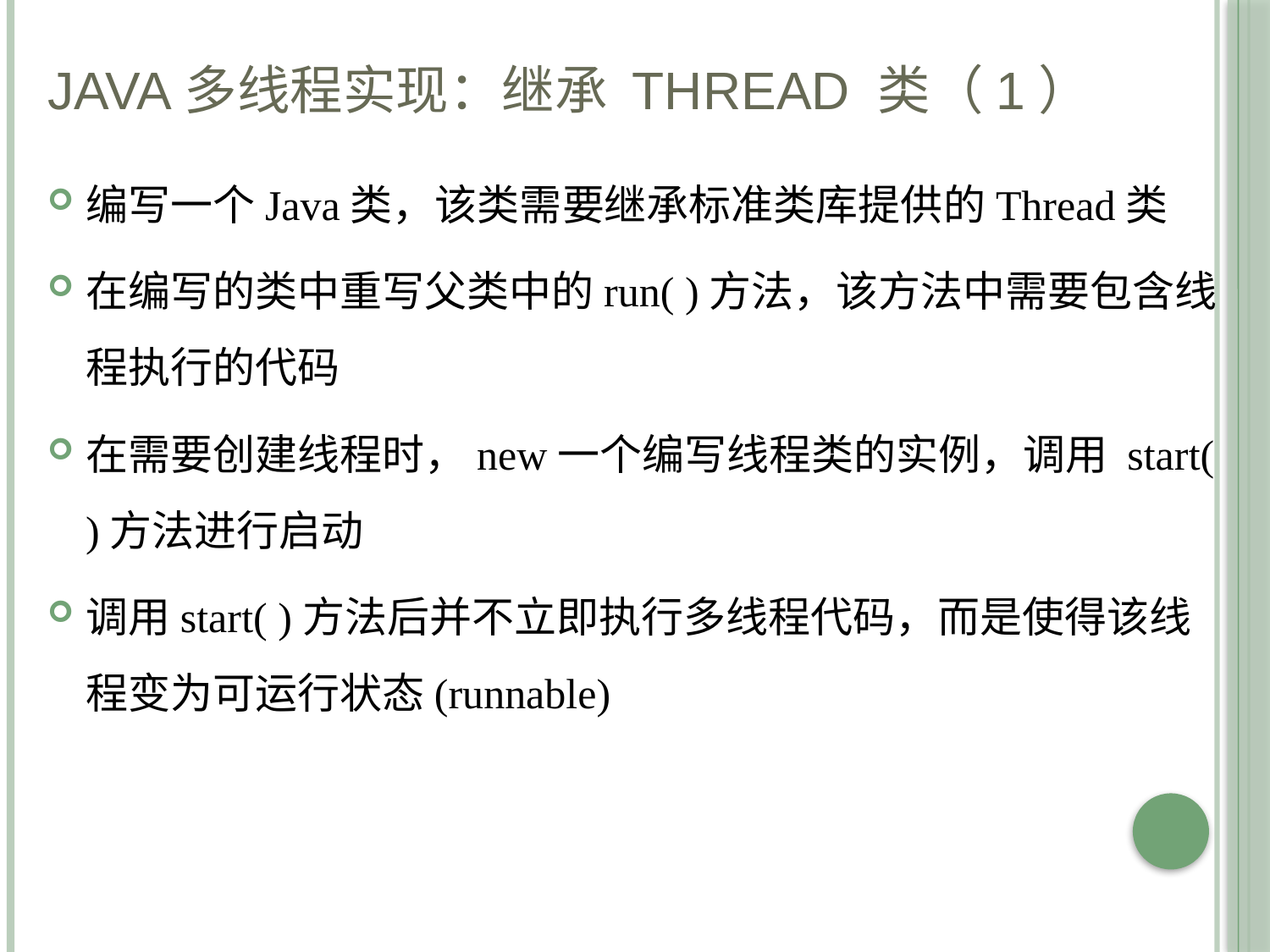

# Java多线程实现：继承 Thread 类（1）
编写一个Java类，该类需要继承标准类库提供的Thread类
在编写的类中重写父类中的run( )方法，该方法中需要包含线程执行的代码
在需要创建线程时，new一个编写线程类的实例，调用 start( )方法进行启动
调用start( )方法后并不立即执行多线程代码，而是使得该线程变为可运行状态(runnable)